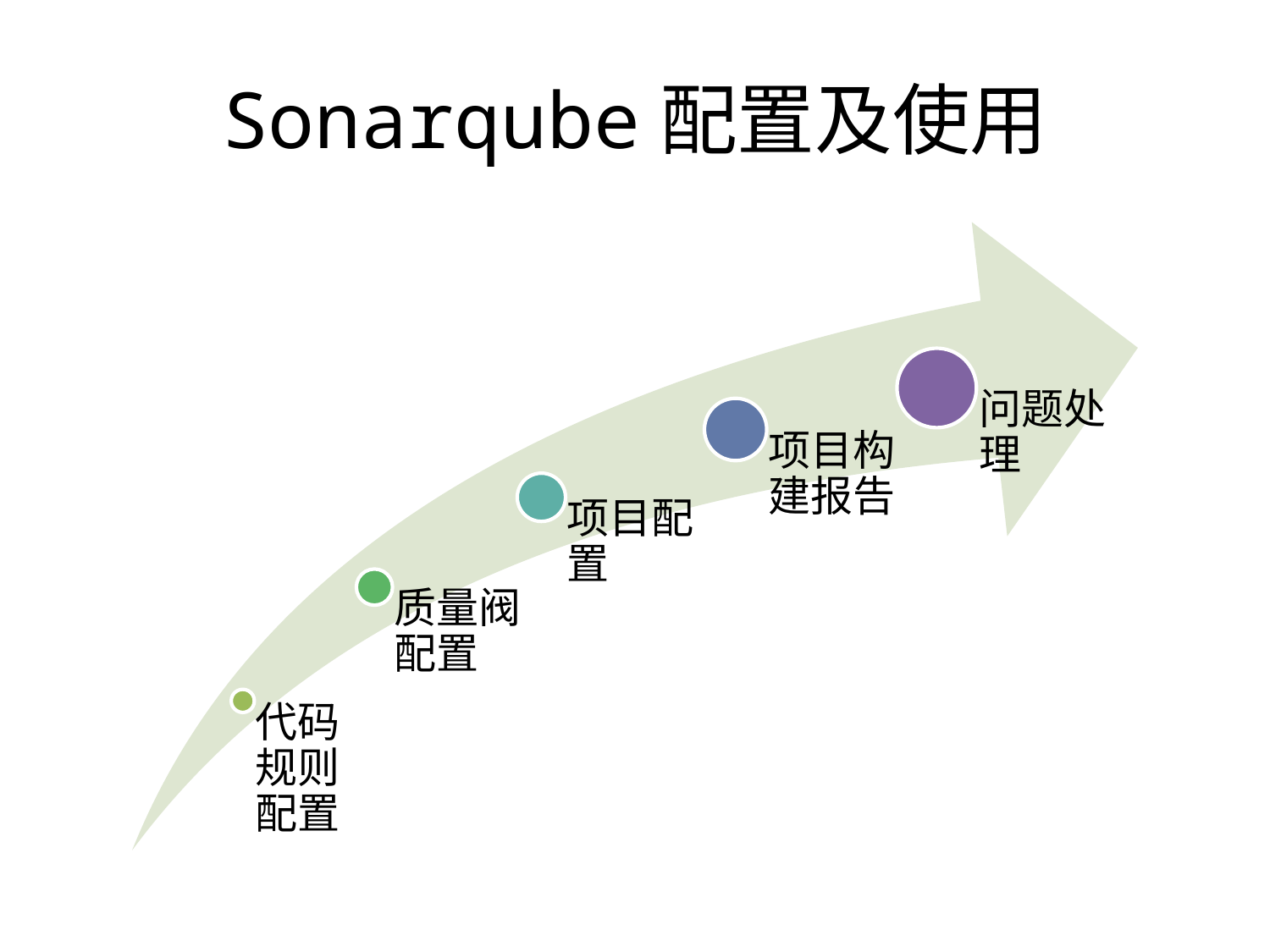

# Sonarqube配置及使用
代码规则配置
质量阀配置
项目配置
项目构建报告
问题处理